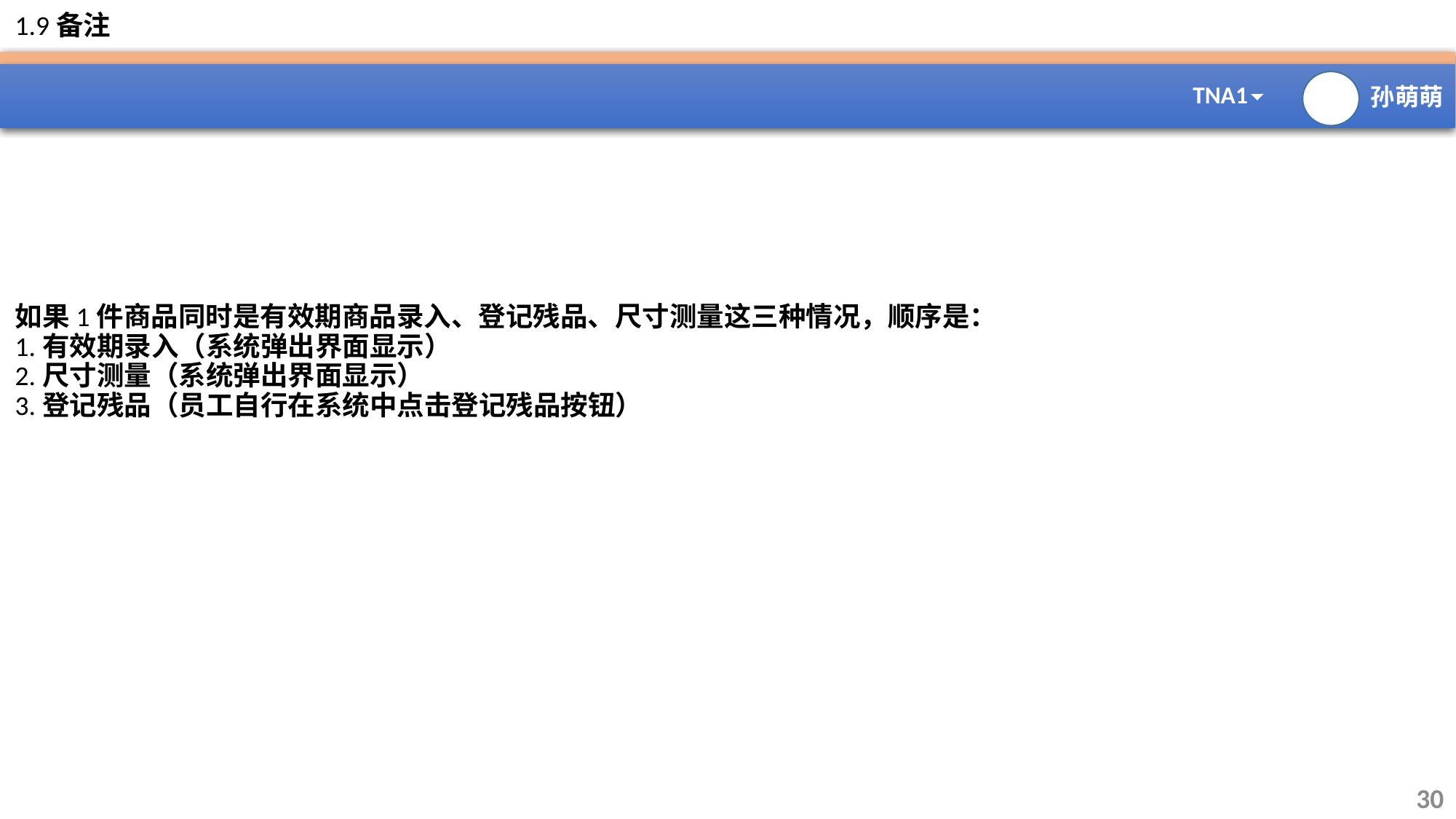

# 1.9备注
如果1件商品同时是有效期商品录入、登记残品、尺寸测量这三种情况，顺序是：
1.有效期录入（系统弹出界面显示）
2.尺寸测量（系统弹出界面显示）
3.登记残品（员工自行在系统中点击登记残品按钮）

30